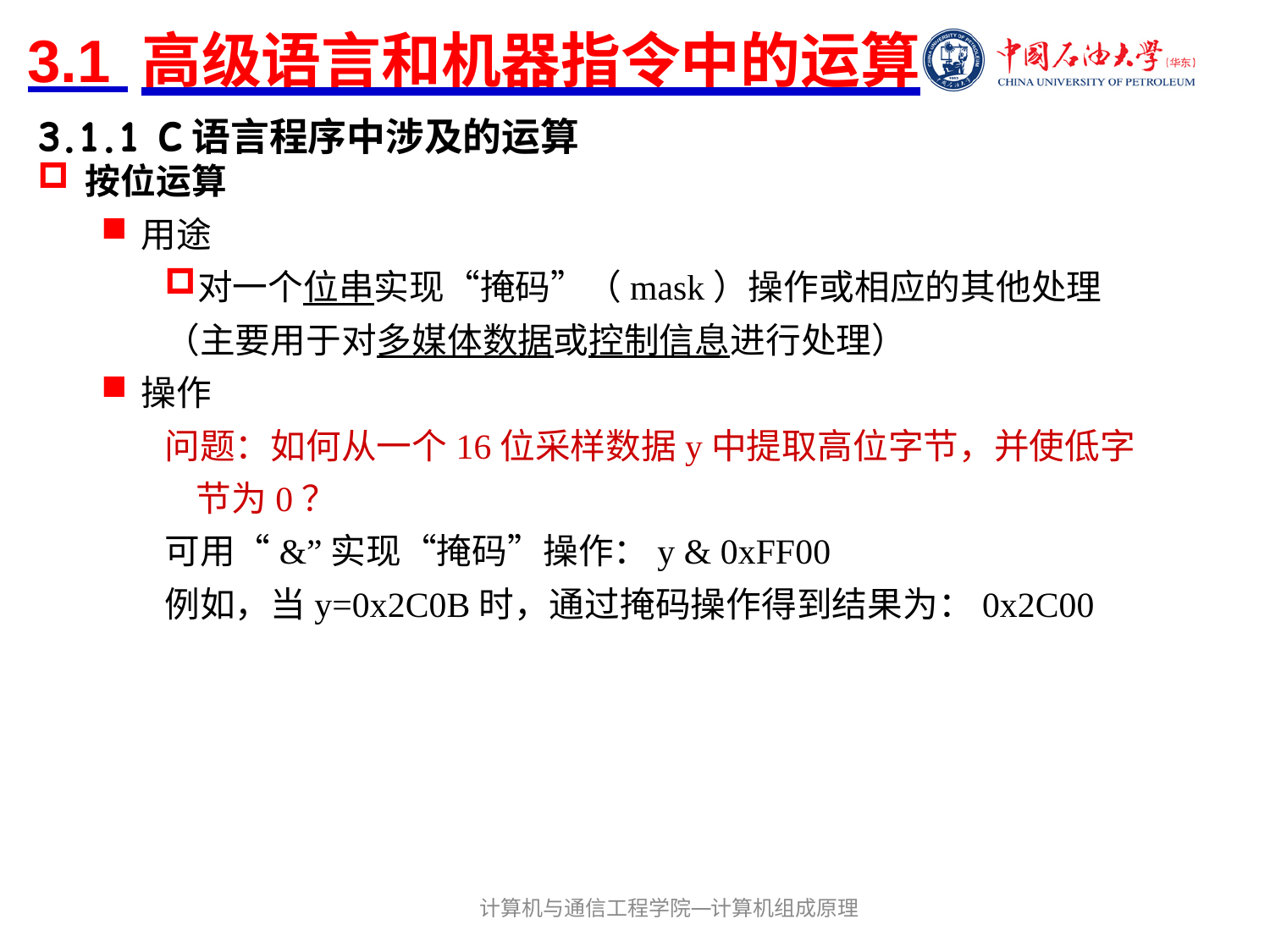

# 3.1 高级语言和机器指令中的运算
3.1.1 C语言程序中涉及的运算
按位运算
用途
对一个位串实现“掩码”（mask）操作或相应的其他处理
（主要用于对多媒体数据或控制信息进行处理）
操作
问题：如何从一个16位采样数据y中提取高位字节，并使低字节为0？
可用“&”实现“掩码”操作：y & 0xFF00
例如，当y=0x2C0B时，通过掩码操作得到结果为：0x2C00

计算机与通信工程学院—计算机组成原理
10